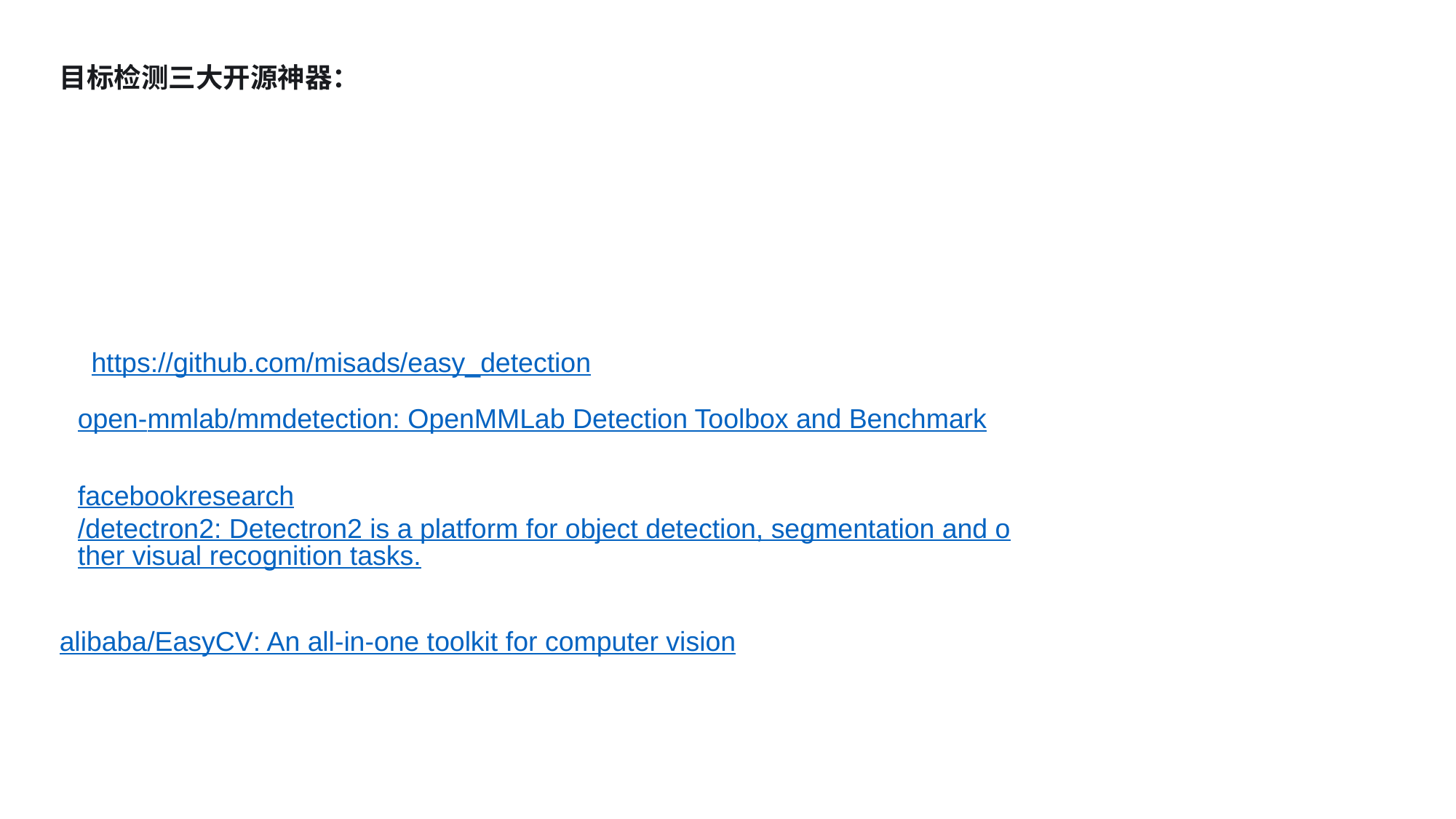

目标检测三大开源神器：
https://github.com/misads/easy_detection
open-mmlab/mmdetection: OpenMMLab Detection Toolbox and Benchmark
facebookresearch/detectron2: Detectron2 is a platform for object detection, segmentation and other visual recognition tasks.
alibaba/EasyCV: An all-in-one toolkit for computer vision